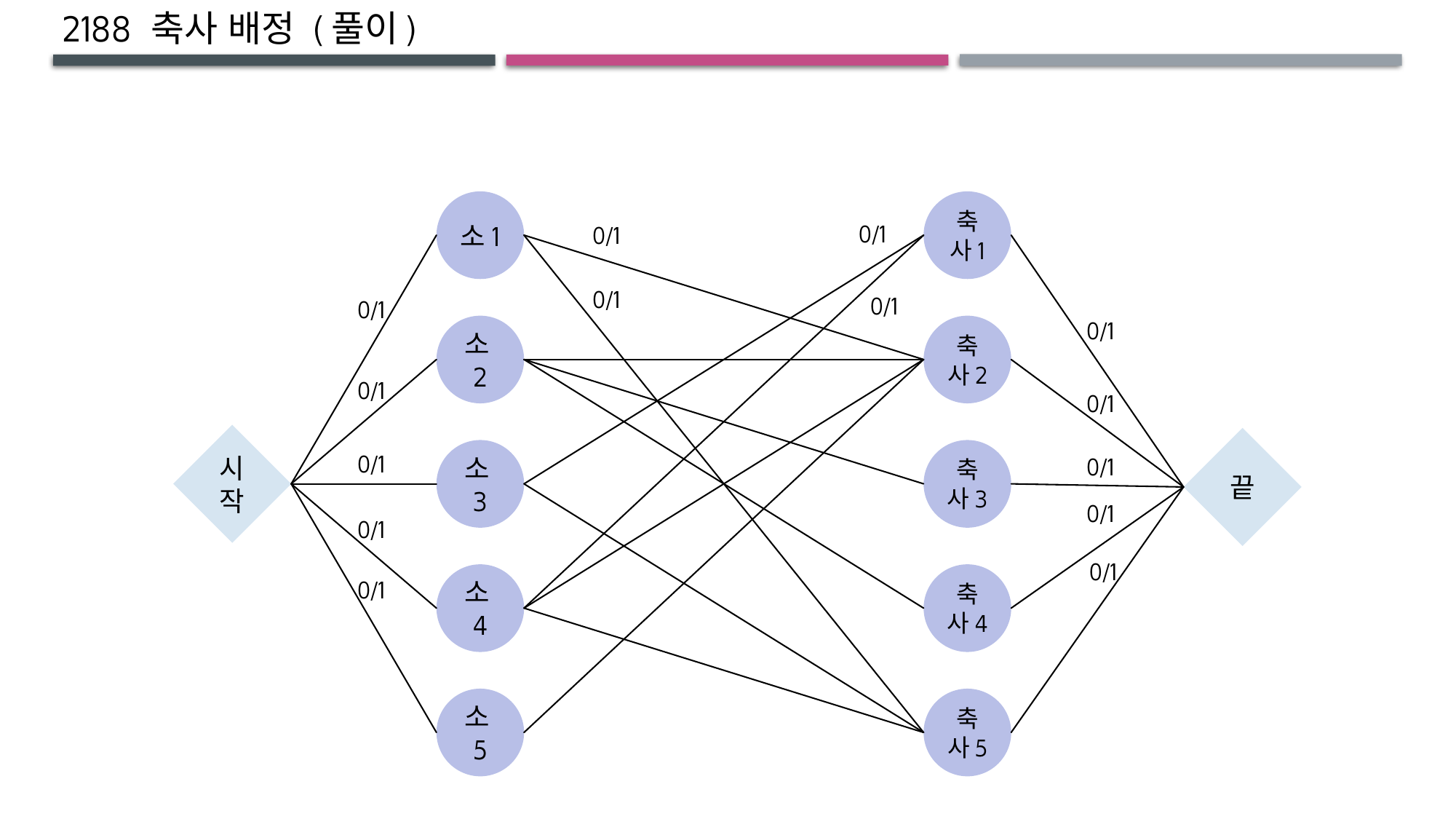

2188 축사 배정 (풀이)
소1
축사1
0/1
0/1
0/1
0/1
0/1
0/1
소2
축사2
0/1
0/1
시작
끝
소3
축사3
0/1
0/1
0/1
0/1
0/1
소4
축사4
0/1
소5
축사5